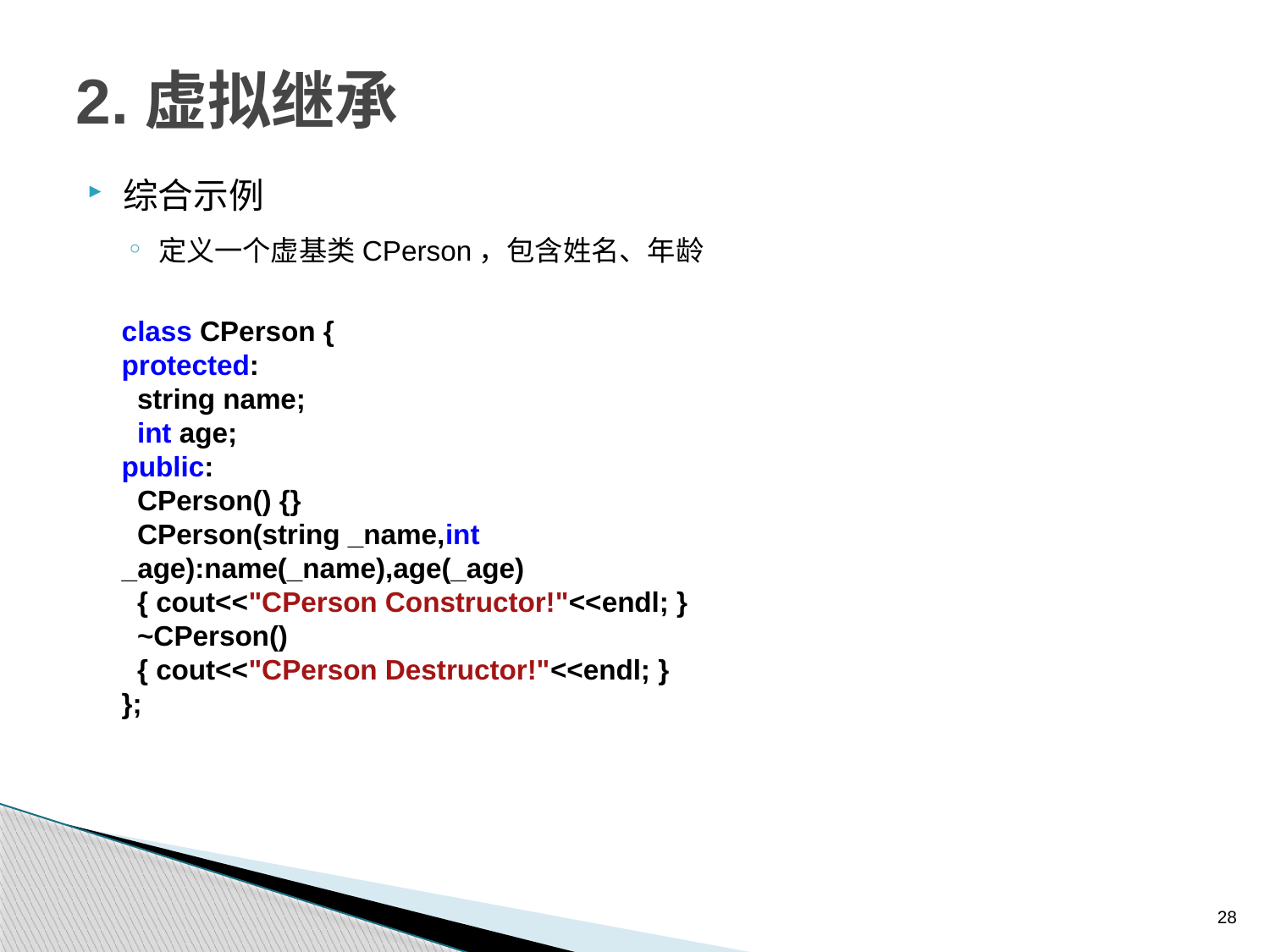

# 2.虚拟继承
综合示例
定义一个虚基类CPerson，包含姓名、年龄

class CPerson {
protected:
  string name;
  int age;
public:
  CPerson() {}
  CPerson(string _name,int _age):name(_name),age(_age)
  { cout<<"CPerson Constructor!"<<endl; }
  ~CPerson()
  { cout<<"CPerson Destructor!"<<endl; }
};
28